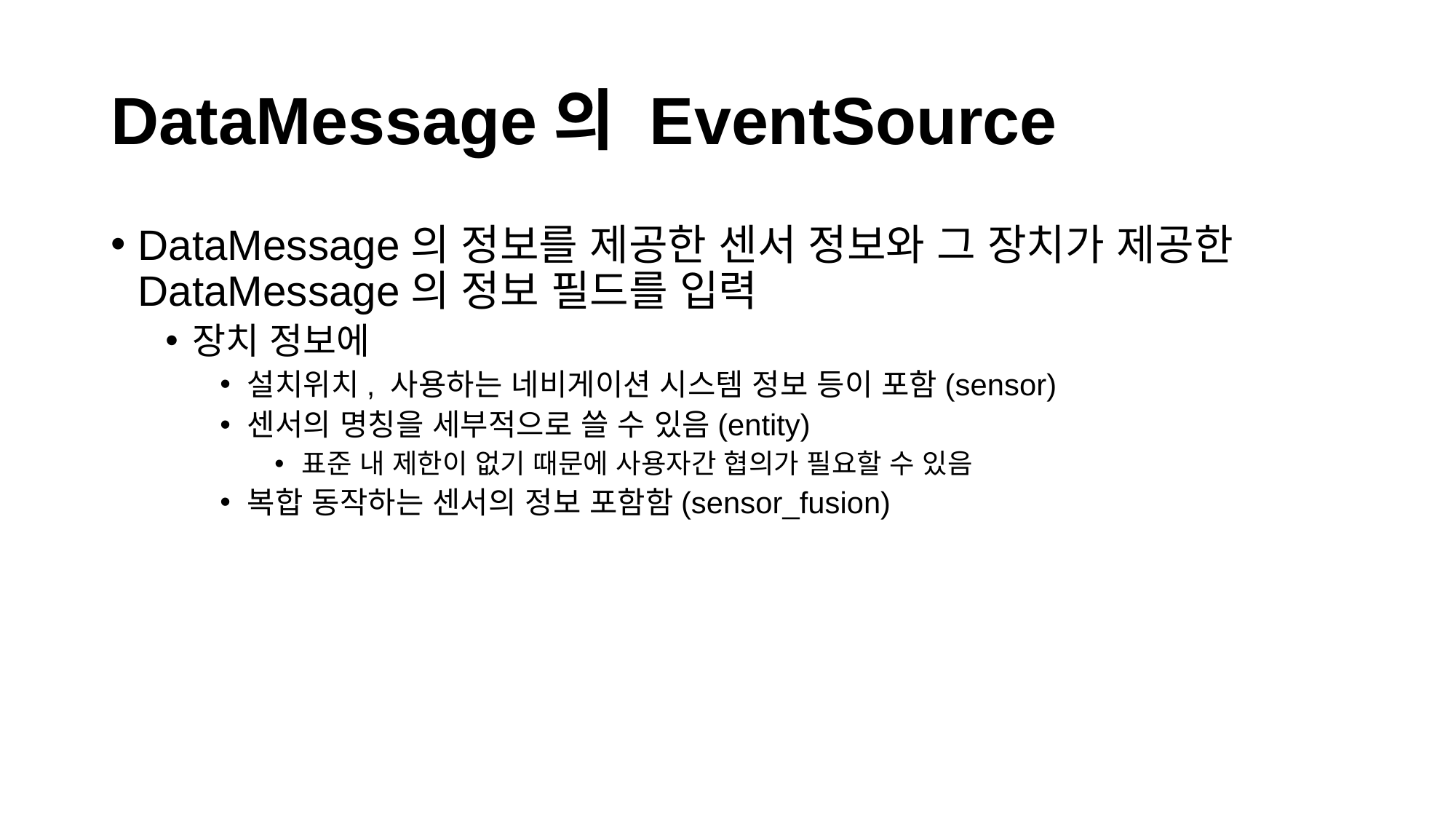

# DataMessage의 EventSource
DataMessage의 정보를 제공한 센서 정보와 그 장치가 제공한 DataMessage의 정보 필드를 입력
장치 정보에
설치위치, 사용하는 네비게이션 시스템 정보 등이 포함(sensor)
센서의 명칭을 세부적으로 쓸 수 있음(entity)
표준 내 제한이 없기 때문에 사용자간 협의가 필요할 수 있음
복합 동작하는 센서의 정보 포함함(sensor_fusion)